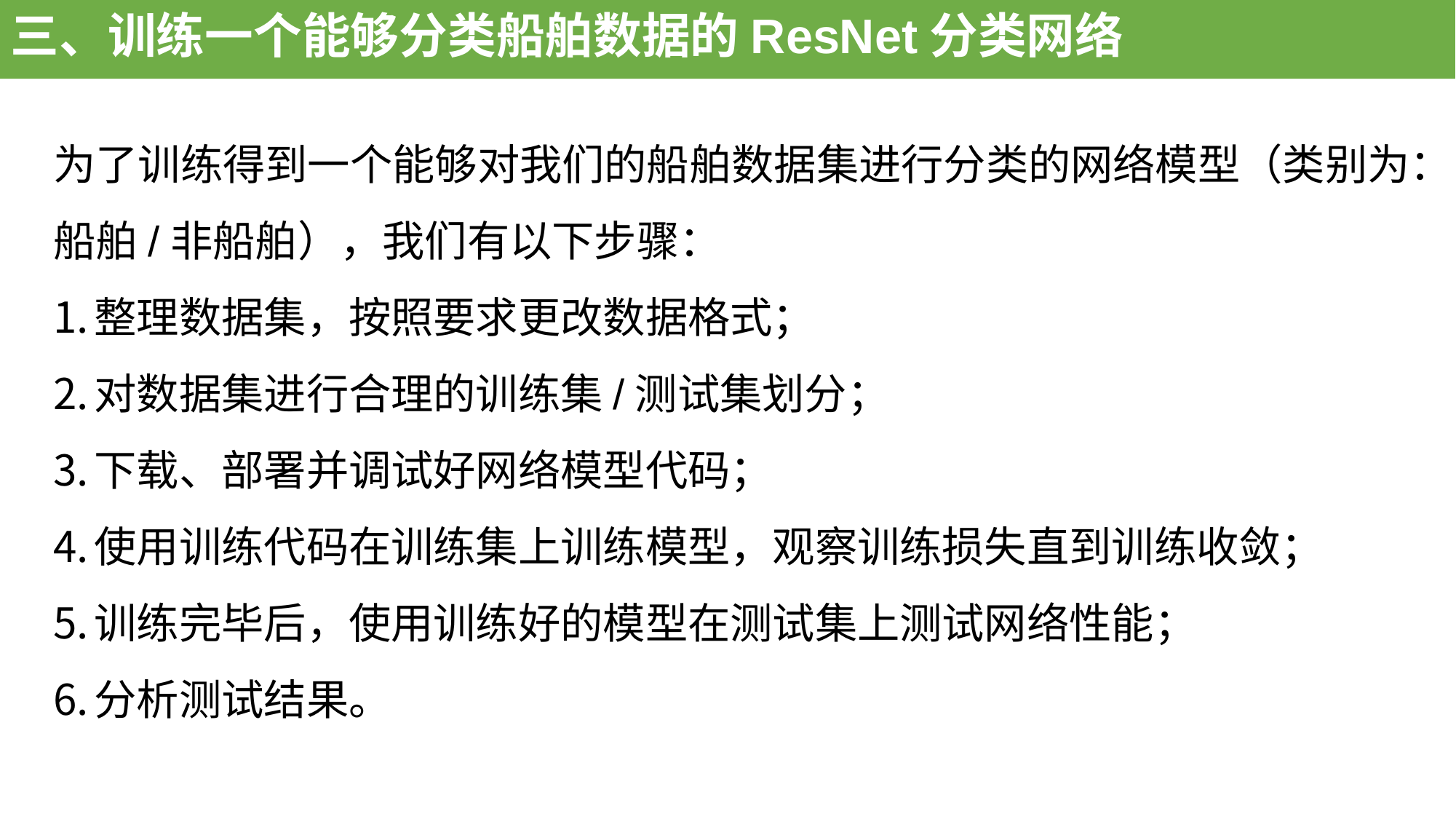

三、训练一个能够分类船舶数据的ResNet分类网络
为了训练得到一个能够对我们的船舶数据集进行分类的网络模型（类别为：船舶/非船舶），我们有以下步骤：
整理数据集，按照要求更改数据格式；
对数据集进行合理的训练集/测试集划分；
下载、部署并调试好网络模型代码；
使用训练代码在训练集上训练模型，观察训练损失直到训练收敛；
训练完毕后，使用训练好的模型在测试集上测试网络性能；
分析测试结果。